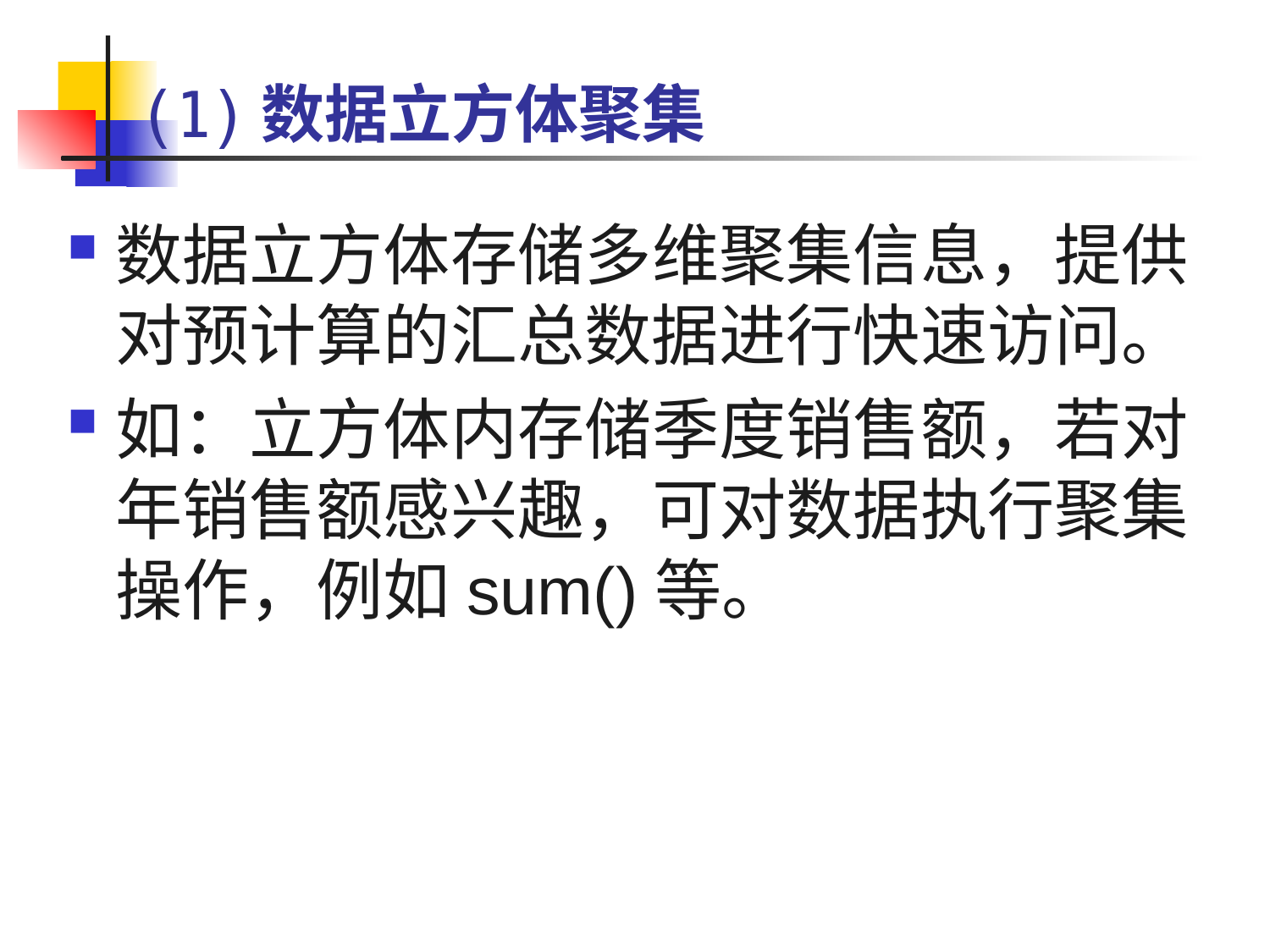

# (1)数据立方体聚集
数据立方体存储多维聚集信息，提供对预计算的汇总数据进行快速访问。
如：立方体内存储季度销售额，若对年销售额感兴趣，可对数据执行聚集操作，例如sum()等。